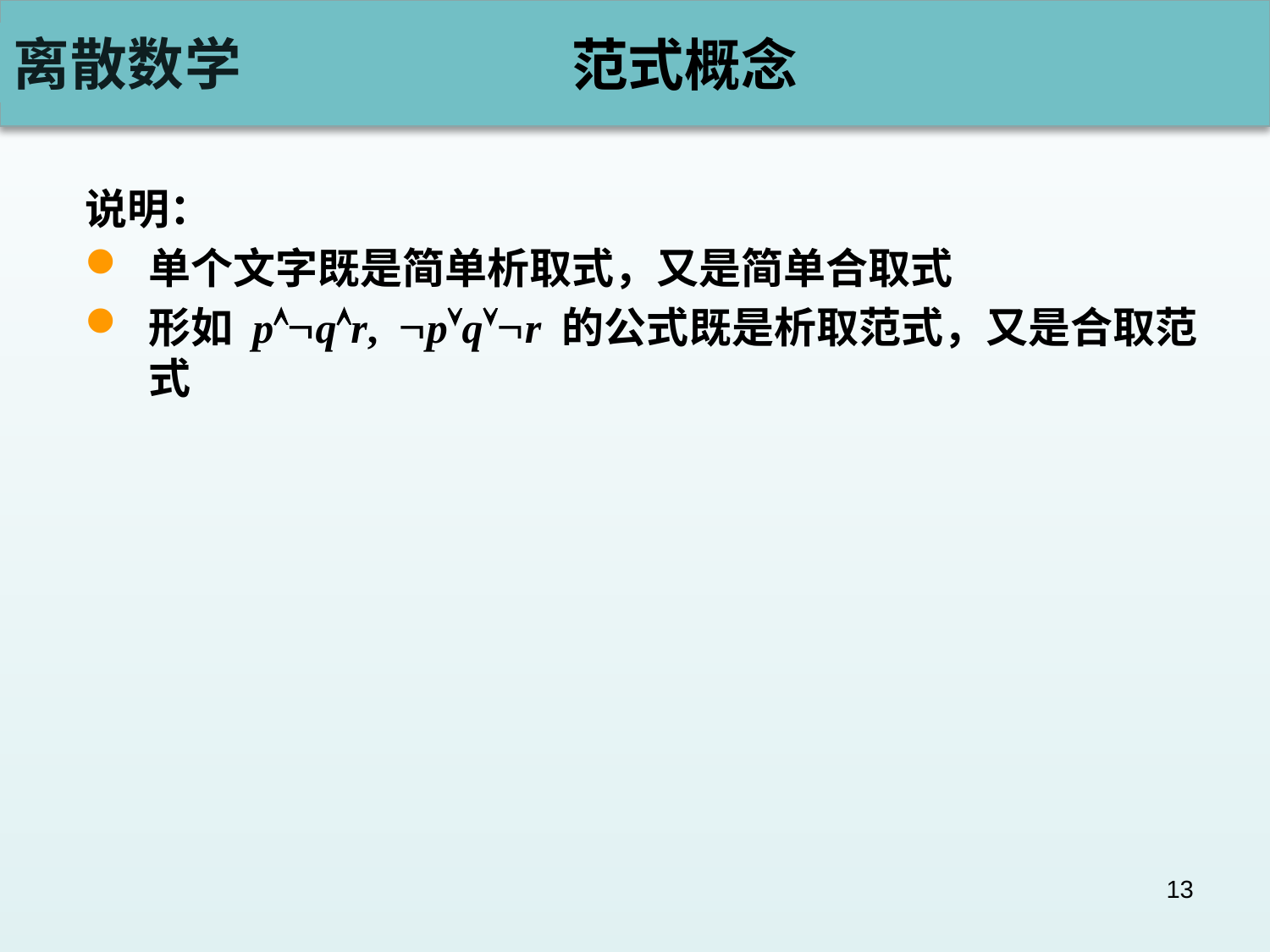

# 范式概念
说明：
单个文字既是简单析取式，又是简单合取式
形如 p∧¬q∧r,  ¬p∨q∨¬r 的公式既是析取范式，又是合取范式
13